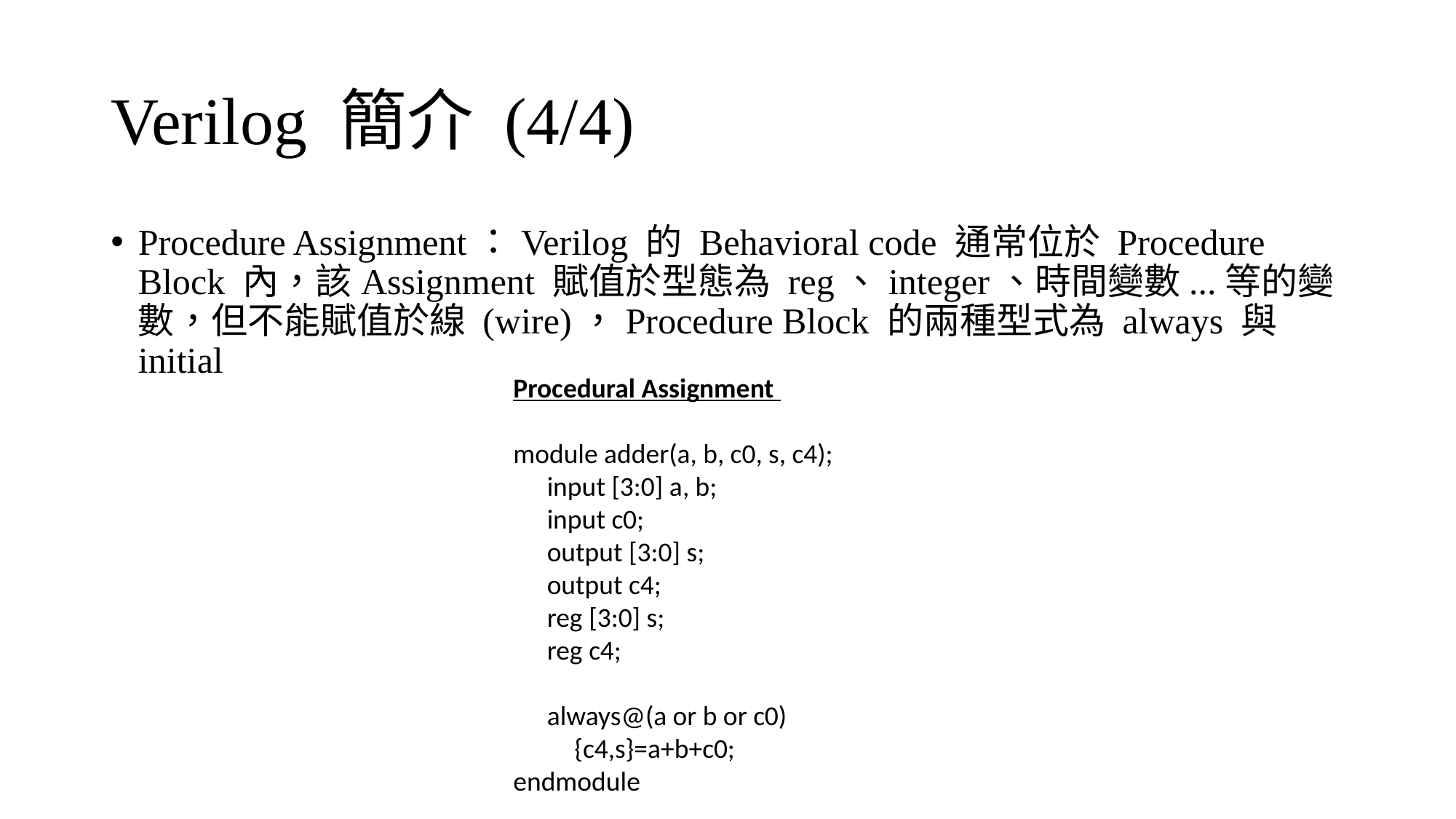

# Verilog 簡介 (4/4)
Procedure Assignment：Verilog 的 Behavioral code 通常位於 Procedure Block 內，該Assignment 賦值於型態為 reg、integer、時間變數...等的變數，但不能賦值於線 (wire)，Procedure Block 的兩種型式為 always 與 initial
Procedural Assignment

module adder(a, b, c0, s, c4);
　input [3:0] a, b;
　input c0;
　output [3:0] s;
　output c4;
　reg [3:0] s;
　reg c4;

　always@(a or b or c0)
　　{c4,s}=a+b+c0;
endmodule